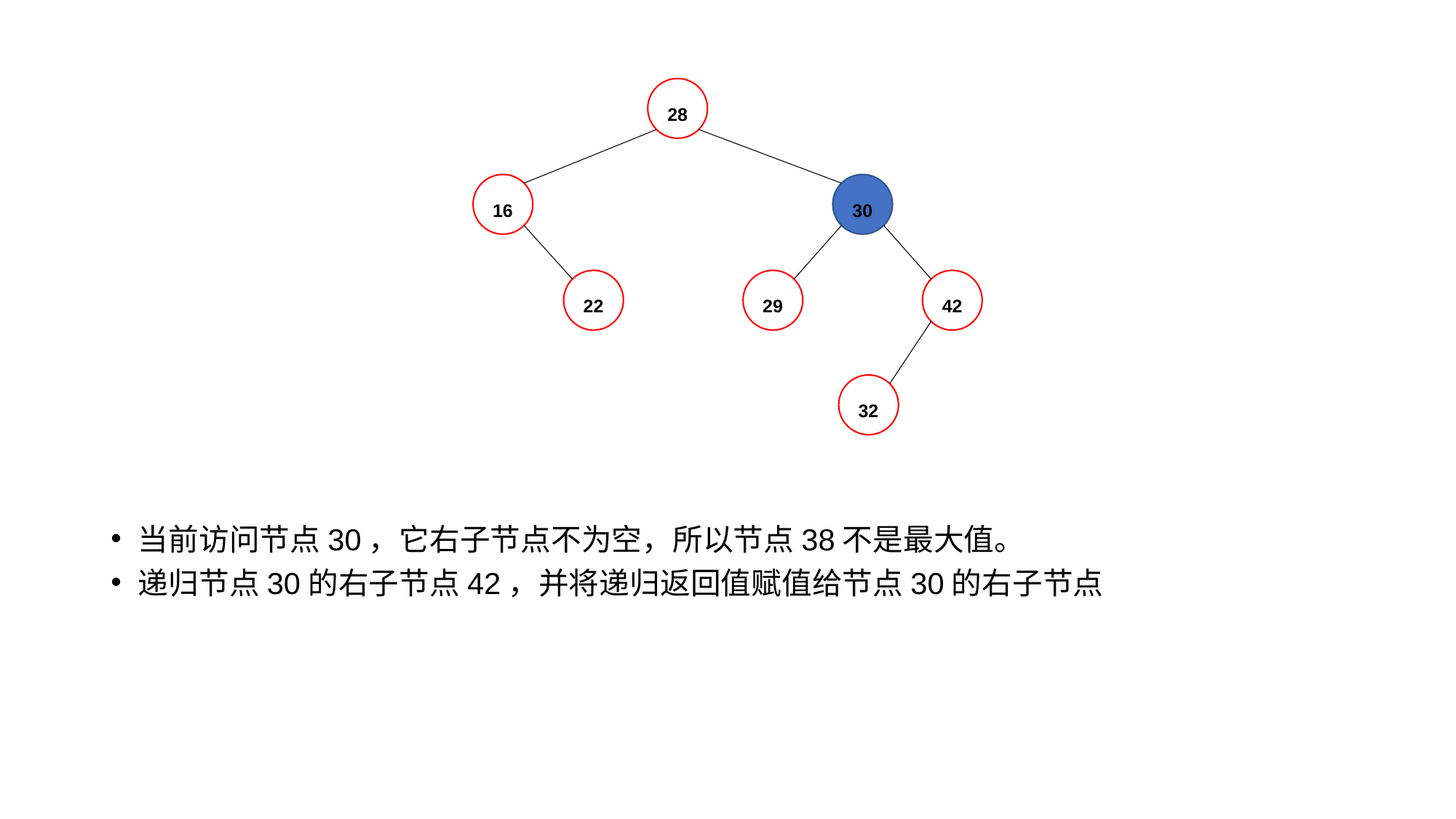

28
16
30
22
29
42
32

当前访问节点30，它右子节点不为空，所以节点38不是最大值。
递归节点30的右子节点42，并将递归返回值赋值给节点30的右子节点